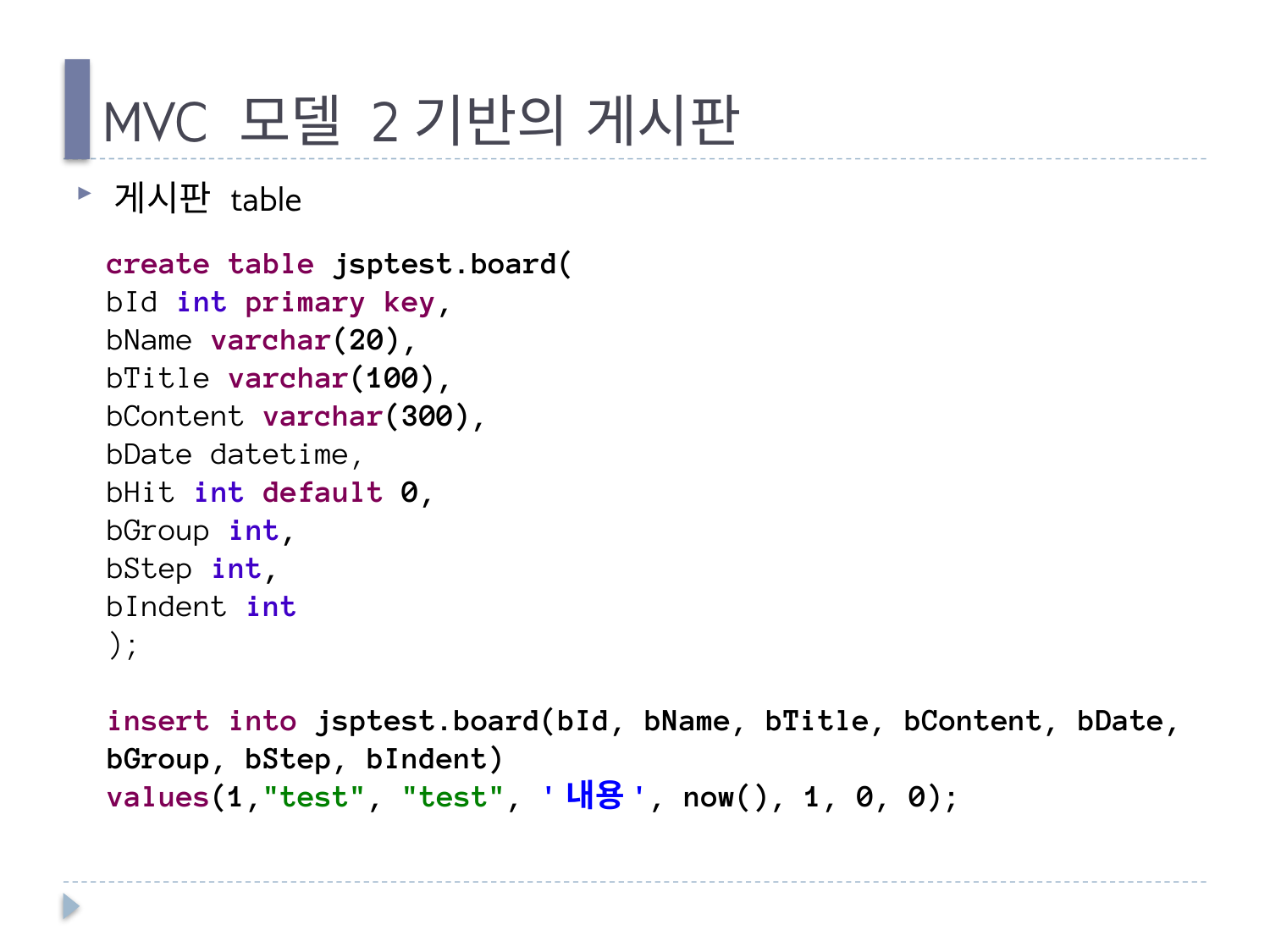

# MVC 모델 2기반의 게시판
게시판 table
create table jsptest.board(
bId int primary key,
bName varchar(20),
bTitle varchar(100),
bContent varchar(300),
bDate datetime,
bHit int default 0,
bGroup int,
bStep int,
bIndent int
);

insert into jsptest.board(bId, bName, bTitle, bContent, bDate, bGroup, bStep, bIndent)
values(1,"test", "test", '내용', now(), 1, 0, 0);